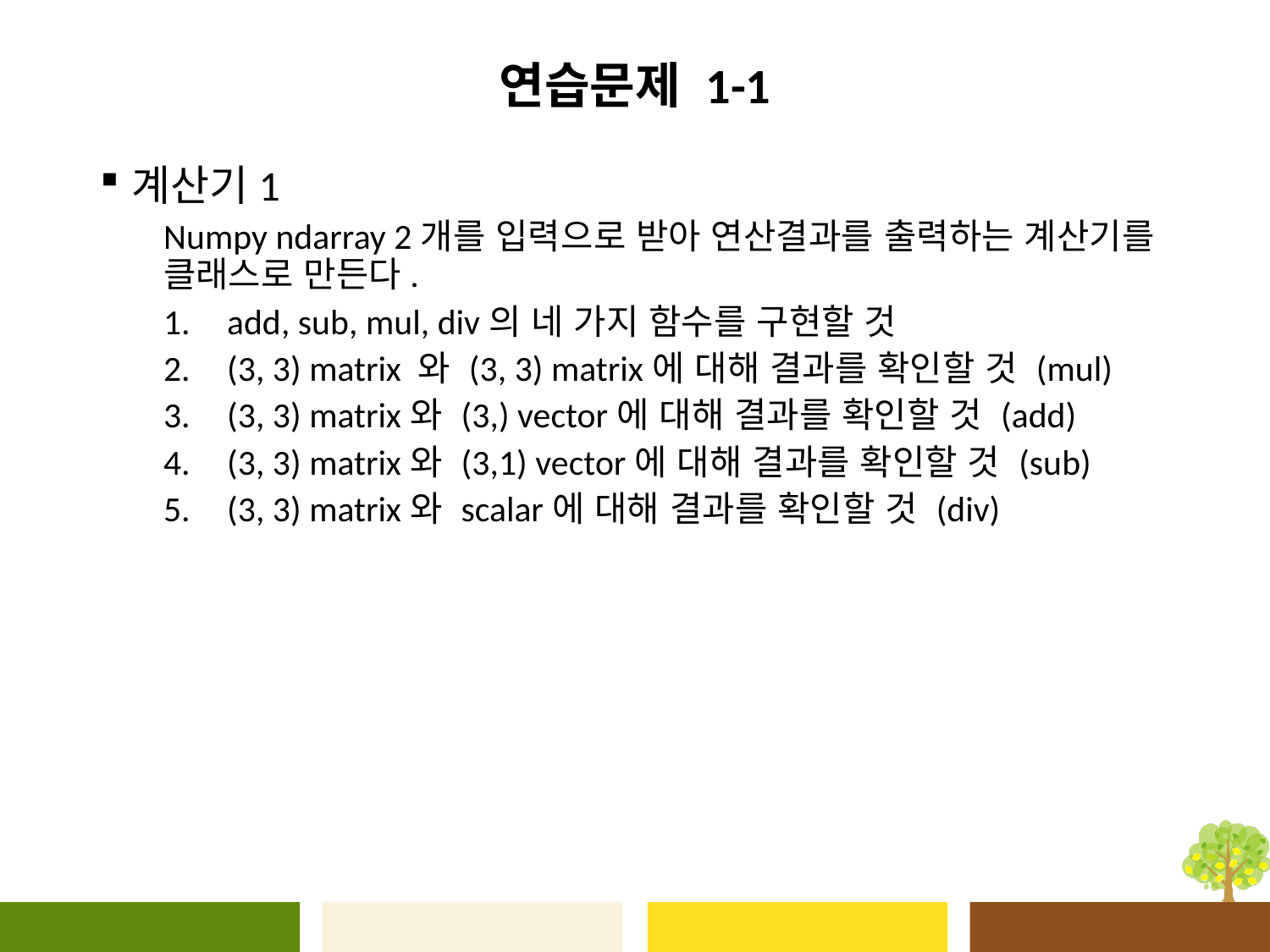

# 연습문제 1-1
계산기1
Numpy ndarray 2개를 입력으로 받아 연산결과를 출력하는 계산기를 클래스로 만든다.
add, sub, mul, div의 네 가지 함수를 구현할 것
(3, 3) matrix 와 (3, 3) matrix에 대해 결과를 확인할 것 (mul)
(3, 3) matrix와 (3,) vector에 대해 결과를 확인할 것 (add)
(3, 3) matrix와 (3,1) vector에 대해 결과를 확인할 것 (sub)
(3, 3) matrix와 scalar에 대해 결과를 확인할 것 (div)